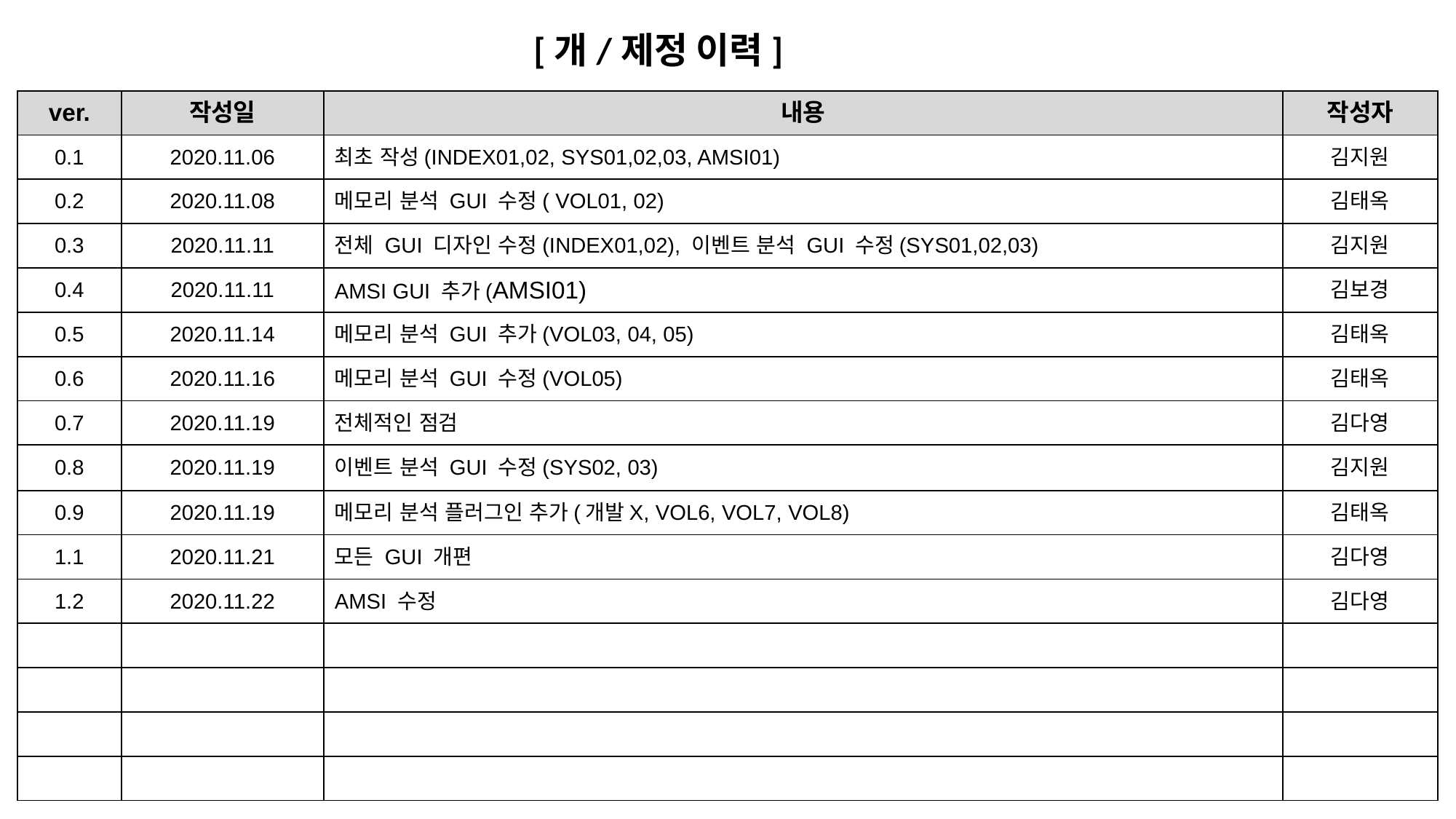

[개/제정 이력]
| ver. | 작성일 | 내용 | 작성자 |
| --- | --- | --- | --- |
| 0.1 | 2020.11.06 | 최초 작성(INDEX01,02, SYS01,02,03, AMSI01) | 김지원 |
| 0.2 | 2020.11.08 | 메모리 분석 GUI 수정( VOL01, 02) | 김태옥 |
| 0.3 | 2020.11.11 | 전체 GUI 디자인 수정(INDEX01,02), 이벤트 분석 GUI 수정(SYS01,02,03) | 김지원 |
| 0.4 | 2020.11.11 | AMSI GUI 추가(AMSI01) | 김보경 |
| 0.5 | 2020.11.14 | 메모리 분석 GUI 추가(VOL03, 04, 05) | 김태옥 |
| 0.6 | 2020.11.16 | 메모리 분석 GUI 수정(VOL05) | 김태옥 |
| 0.7 | 2020.11.19 | 전체적인 점검 | 김다영 |
| 0.8 | 2020.11.19 | 이벤트 분석 GUI 수정(SYS02, 03) | 김지원 |
| 0.9 | 2020.11.19 | 메모리 분석 플러그인 추가(개발X, VOL6, VOL7, VOL8) | 김태옥 |
| 1.1 | 2020.11.21 | 모든 GUI 개편 | 김다영 |
| 1.2 | 2020.11.22 | AMSI 수정 | 김다영 |
|  |  |  |  |
|  |  |  |  |
|  |  |  |  |
|  |  |  |  |